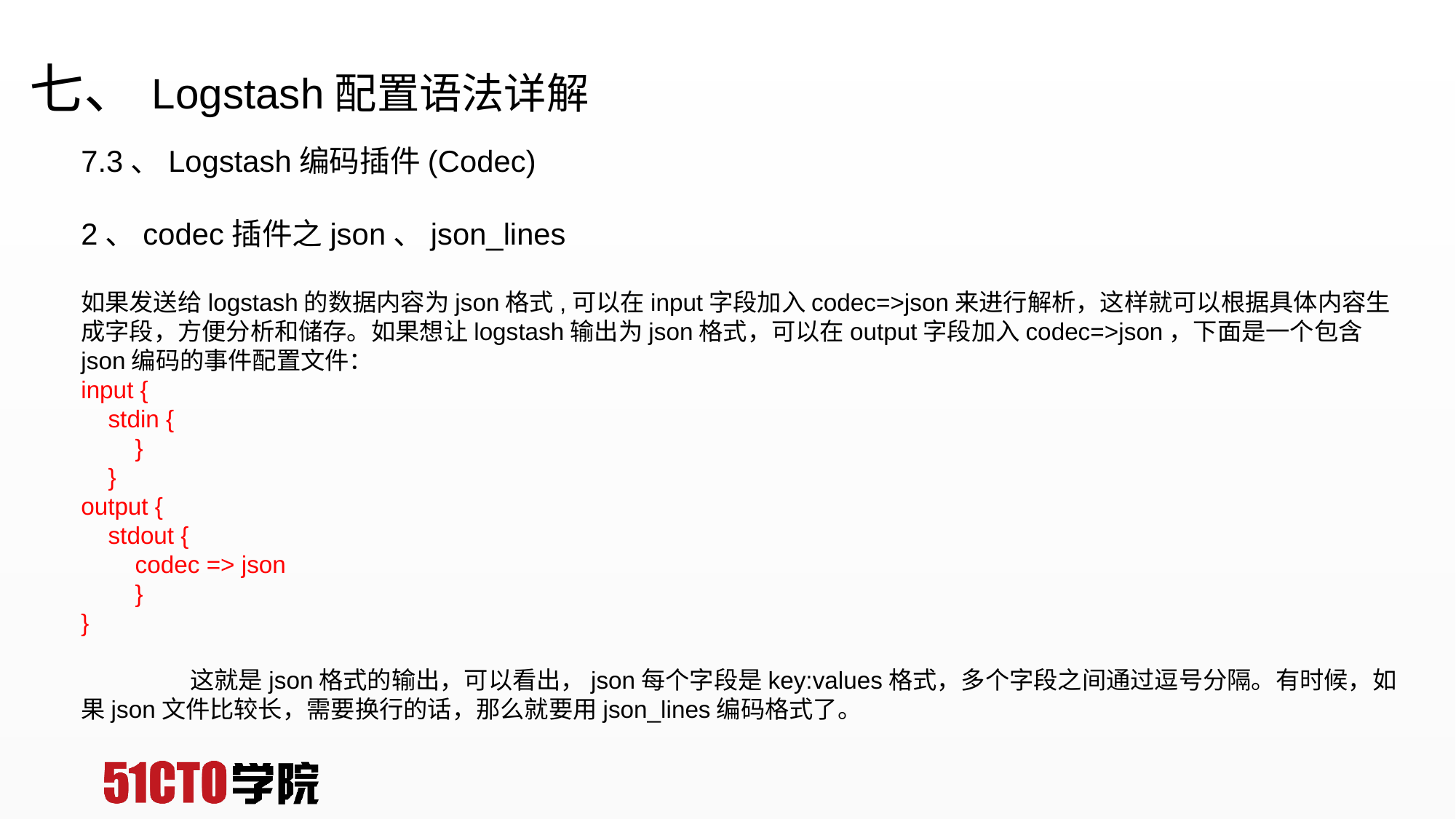

# 七、Logstash配置语法详解
7.3、Logstash编码插件(Codec)

2、codec插件之json、json_lines

如果发送给logstash的数据内容为json格式,可以在input字段加入codec=>json来进行解析，这样就可以根据具体内容生成字段，方便分析和储存。如果想让logstash输出为json格式，可以在output字段加入codec=>json，下面是一个包含json编码的事件配置文件：
input {
    stdin {
        }
    }
output {
    stdout {
        codec => json
        }
}

	这就是json格式的输出，可以看出，json每个字段是key:values格式，多个字段之间通过逗号分隔。有时候，如果json文件比较长，需要换行的话，那么就要用json_lines编码格式了。